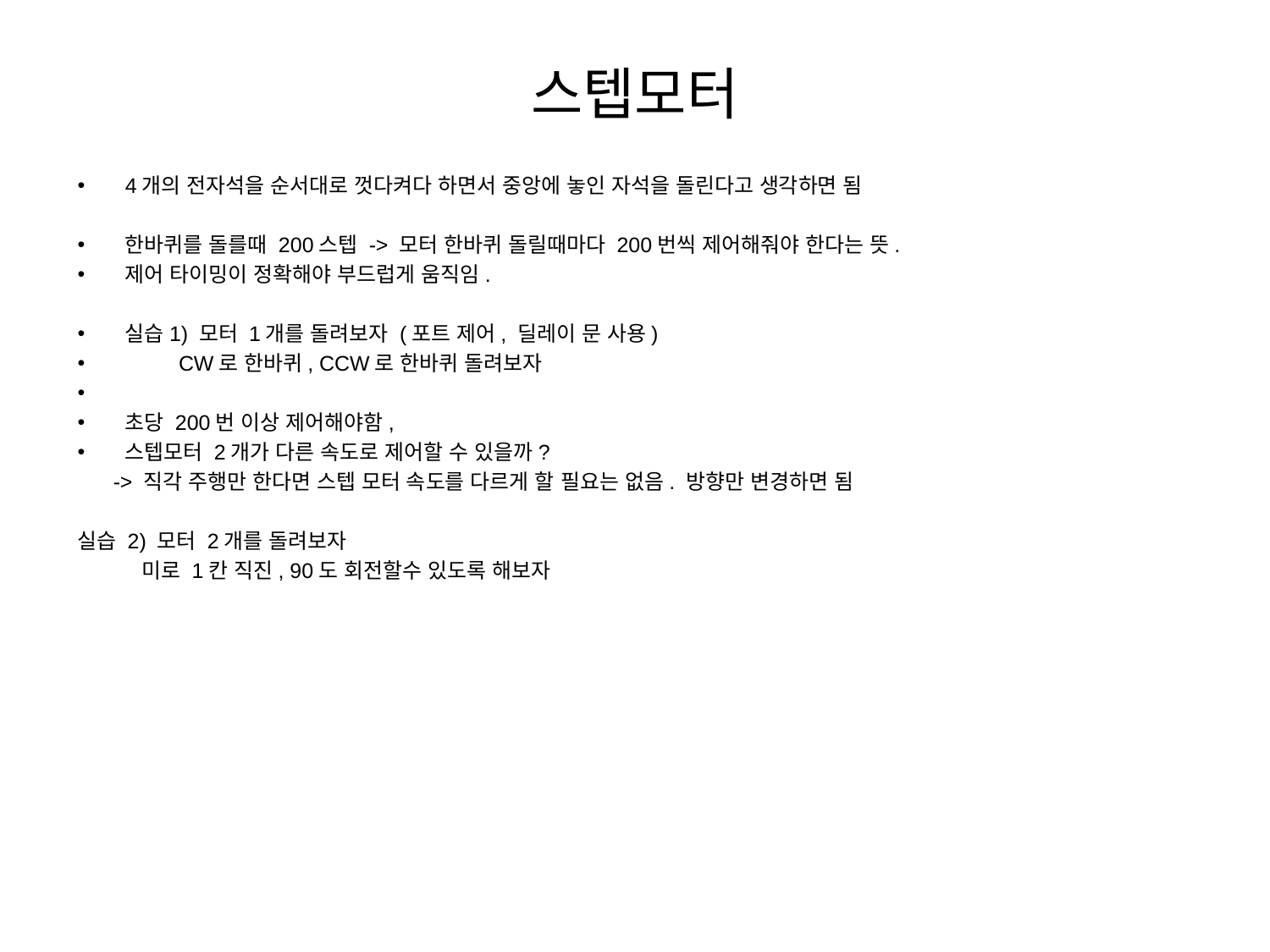

# 스텝모터
4개의 전자석을 순서대로 껏다켜다 하면서 중앙에 놓인 자석을 돌린다고 생각하면 됨

한바퀴를 돌를때 200스텝 -> 모터 한바퀴 돌릴때마다 200번씩 제어해줘야 한다는 뜻.
제어 타이밍이 정확해야 부드럽게 움직임.

실습1) 모터 1개를 돌려보자 (포트 제어, 딜레이 문 사용)
         CW로 한바퀴, CCW로 한바퀴 돌려보자

초당 200번 이상 제어해야함,
스텝모터 2개가 다른 속도로 제어할 수 있을까?
      -> 직각 주행만 한다면 스텝 모터 속도를 다르게 할 필요는 없음. 방향만 변경하면 됨

실습 2) 모터 2개를 돌려보자
          미로 1칸 직진, 90도 회전할수 있도록 해보자